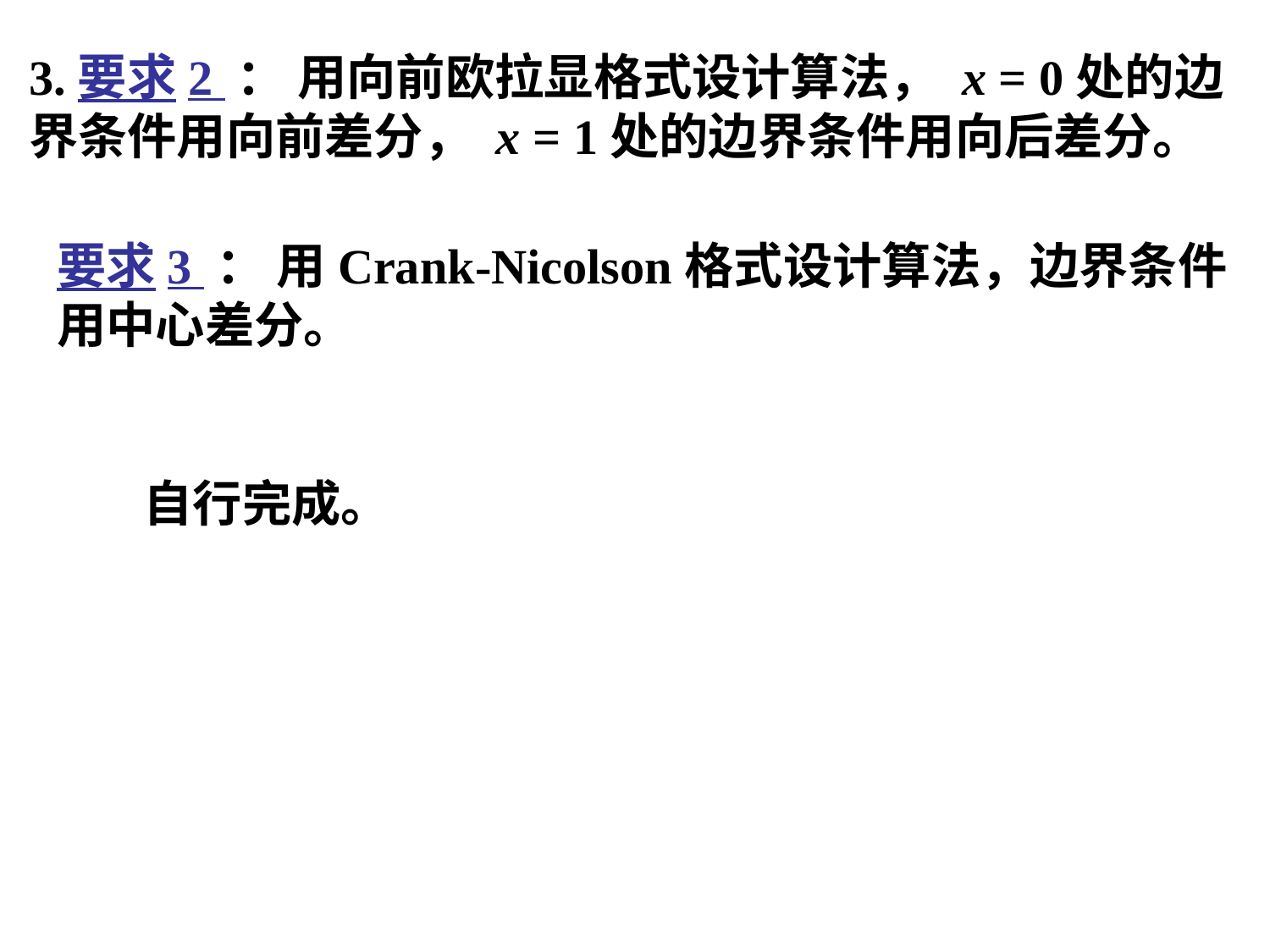

3.要求2 ： 用向前欧拉显格式设计算法， x = 0处的边
界条件用向前差分， x = 1处的边界条件用向后差分。
要求3 ： 用Crank-Nicolson格式设计算法，边界条件
用中心差分。

自行完成。